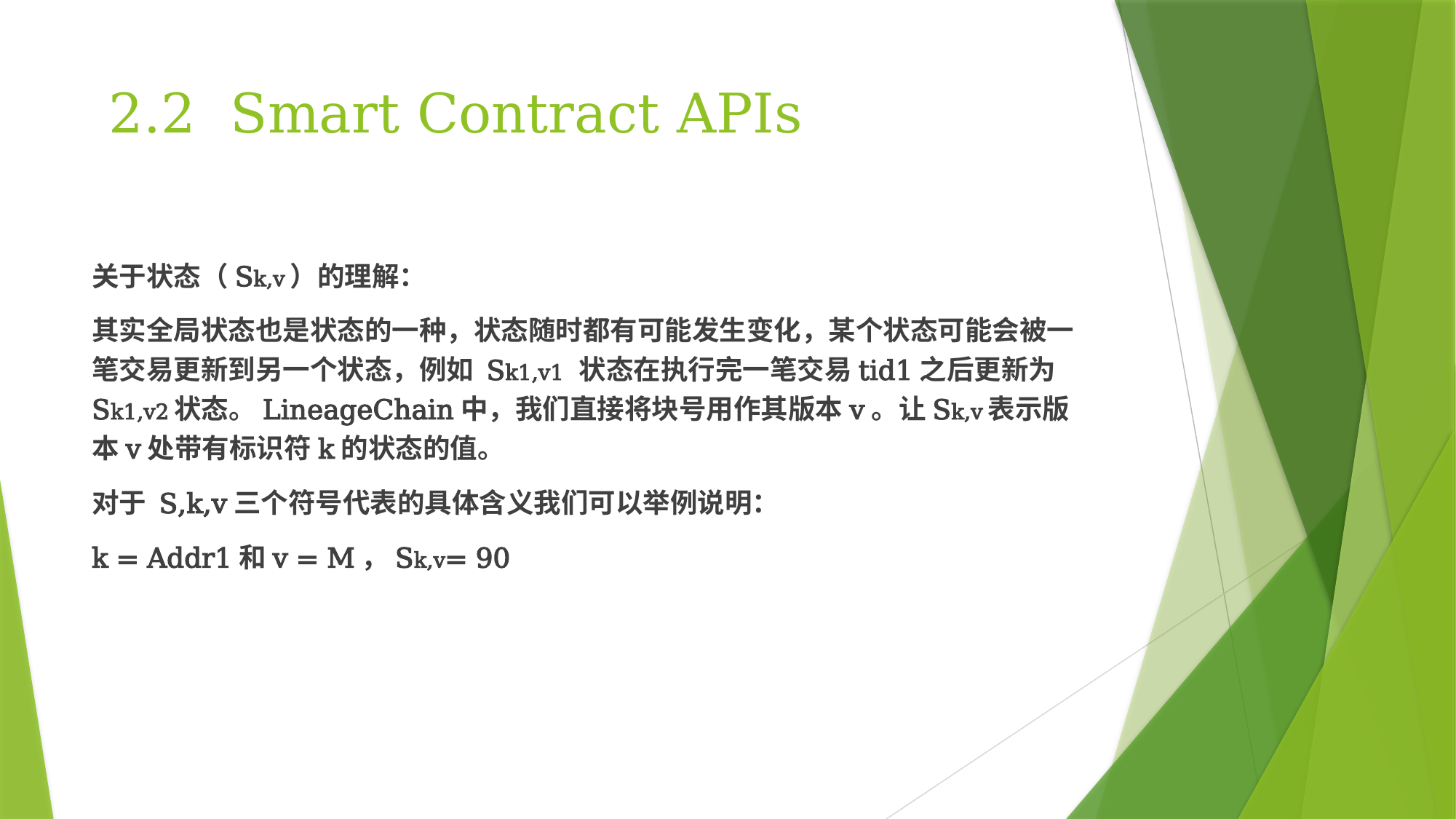

# 2.2  Smart Contract APIs
关于状态（Sk,v）的理解：
其实全局状态也是状态的一种，状态随时都有可能发生变化，某个状态可能会被一笔交易更新到另一个状态，例如 Sk1,v1 状态在执行完一笔交易tid1之后更新为Sk1,v2状态。LineageChain中，我们直接将块号用作其版本v。让Sk,v表示版本v处带有标识符k的状态的值。
对于 S,k,v三个符号代表的具体含义我们可以举例说明：
k = Addr1和v = M，Sk,v= 90